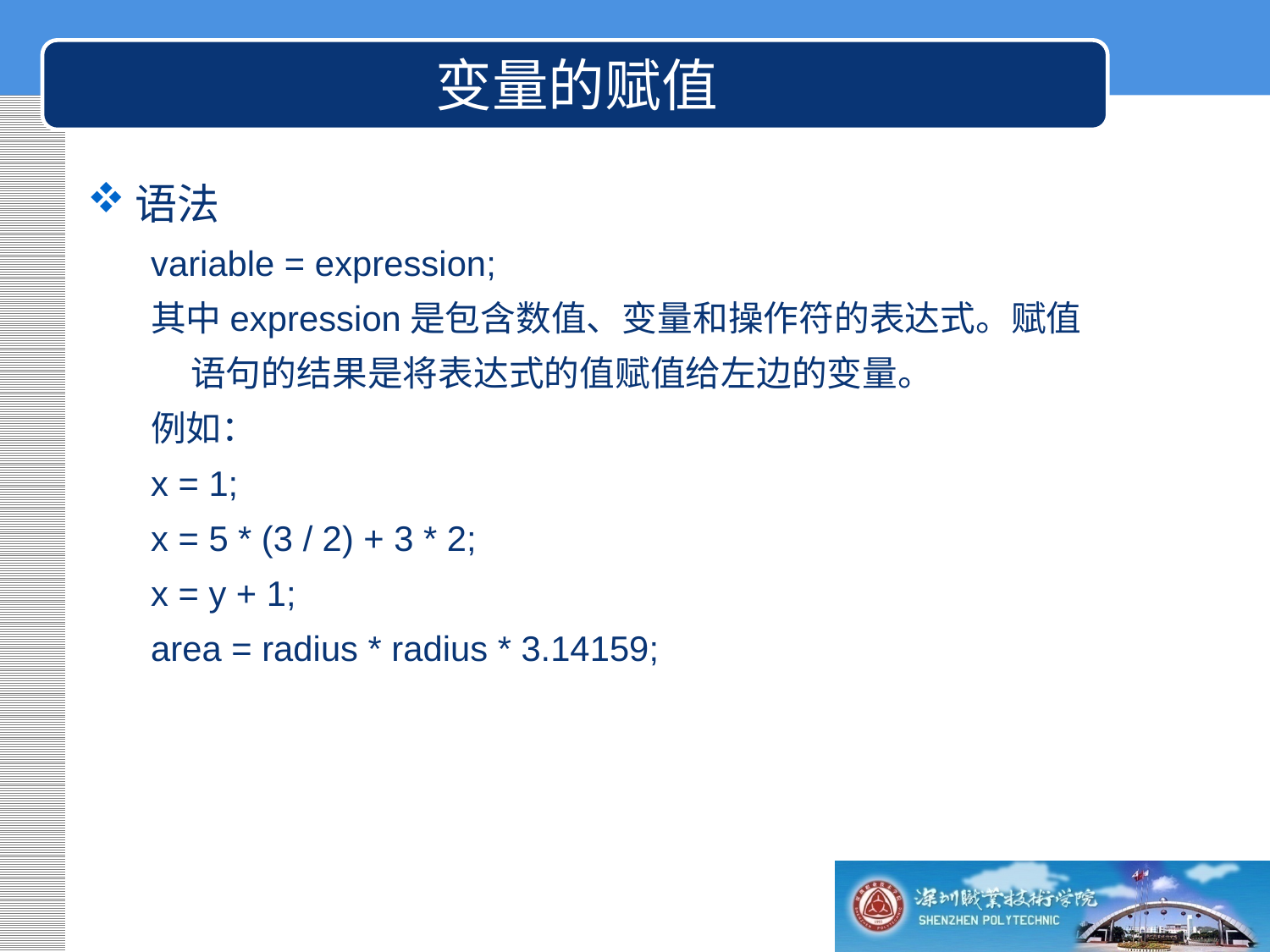

变量的赋值
语法
variable = expression;
其中expression是包含数值、变量和操作符的表达式。赋值语句的结果是将表达式的值赋值给左边的变量。
例如：
x = 1;
x = 5 * (3 / 2) + 3 * 2;
x = y + 1;
area = radius * radius * 3.14159;